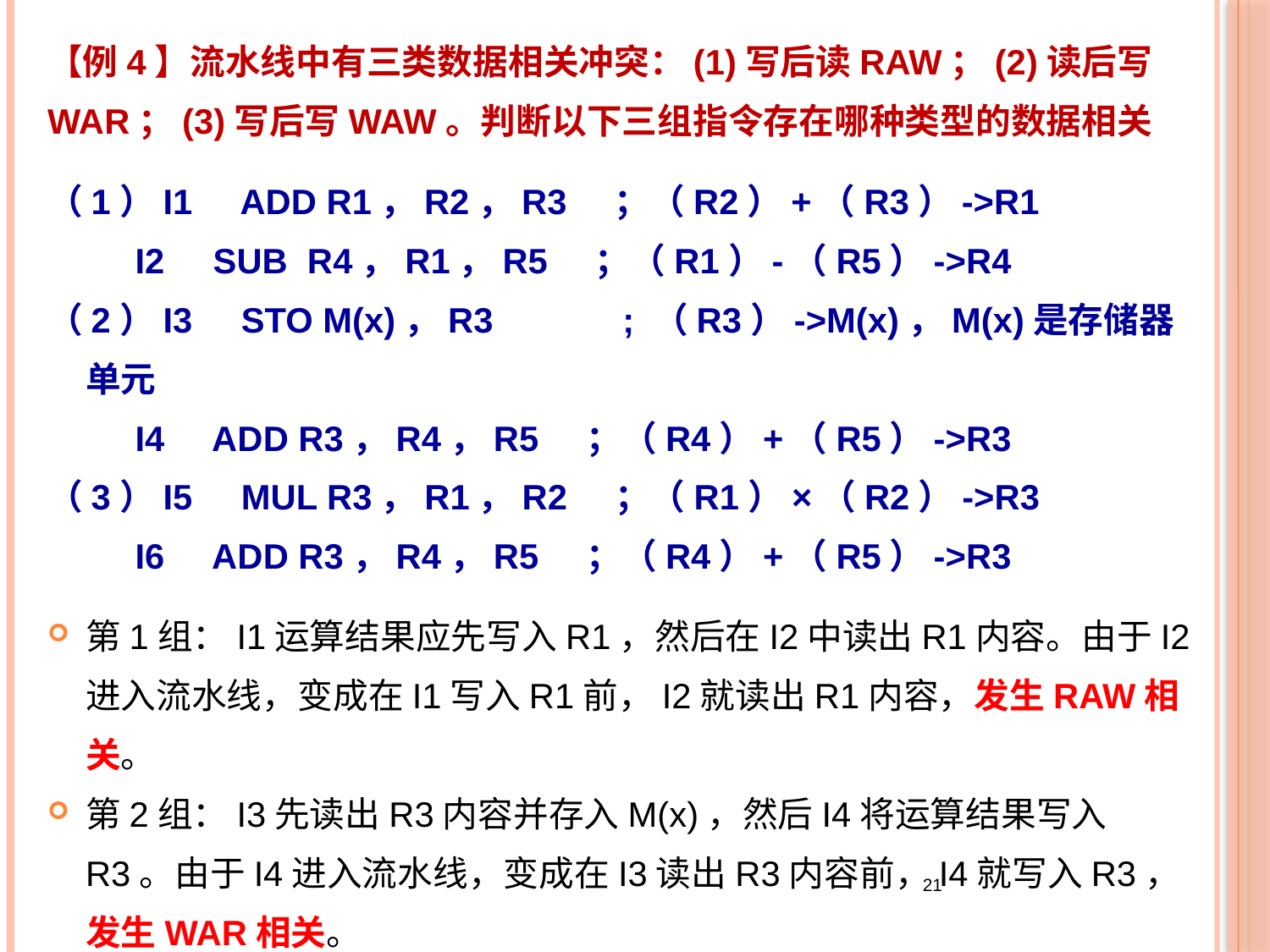

【例4】流水线中有三类数据相关冲突：(1)写后读RAW；(2)读后写WAR；(3)写后写WAW。判断以下三组指令存在哪种类型的数据相关
（1）I1     ADD R1，R2，R3    ；（R2）+（R3）->R1
         I2     SUB  R4，R1，R5    ；（R1）-（R5）->R4
（2）I3     STO M(x)，R3	   ; （R3）->M(x)，M(x)是存储器单元
         I4     ADD R3，R4，R5    ；（R4）+（R5）->R3
（3）I5     MUL R3，R1，R2    ；（R1）×（R2）->R3
         I6     ADD R3，R4，R5    ；（R4）+（R5）->R3
第1组：I1运算结果应先写入R1，然后在I2中读出R1内容。由于I2进入流水线，变成在I1写入R1前，I2就读出R1内容，发生RAW相关。
第2组：I3先读出R3内容并存入M(x)，然后I4将运算结果写入R3。由于I4进入流水线，变成在I3读出R3内容前，I4就写入R3，发生WAR相关。
第3组：如果I6的加法完成时间早于I5的乘法运算时间，变成在I5写入R3前， I6就写入R3，导致R3的内容错误，发生WAW相关。

21